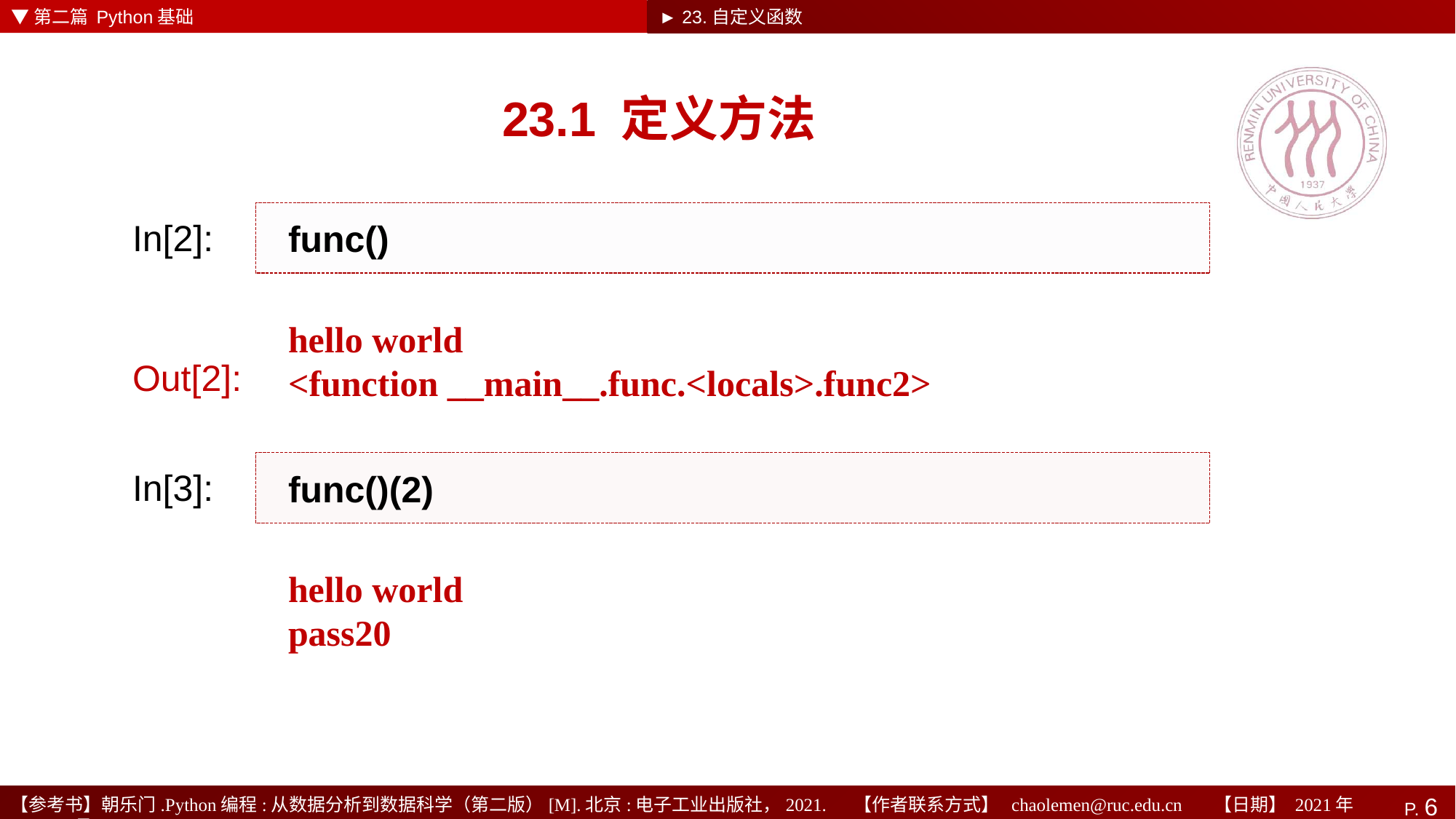

▼第二篇 Python基础
► 23.自定义函数
# 23.1 定义方法
func()
In[2]:
hello world
<function __main__.func.<locals>.func2>
Out[2]:
func()(2)
In[3]:
hello world
pass20